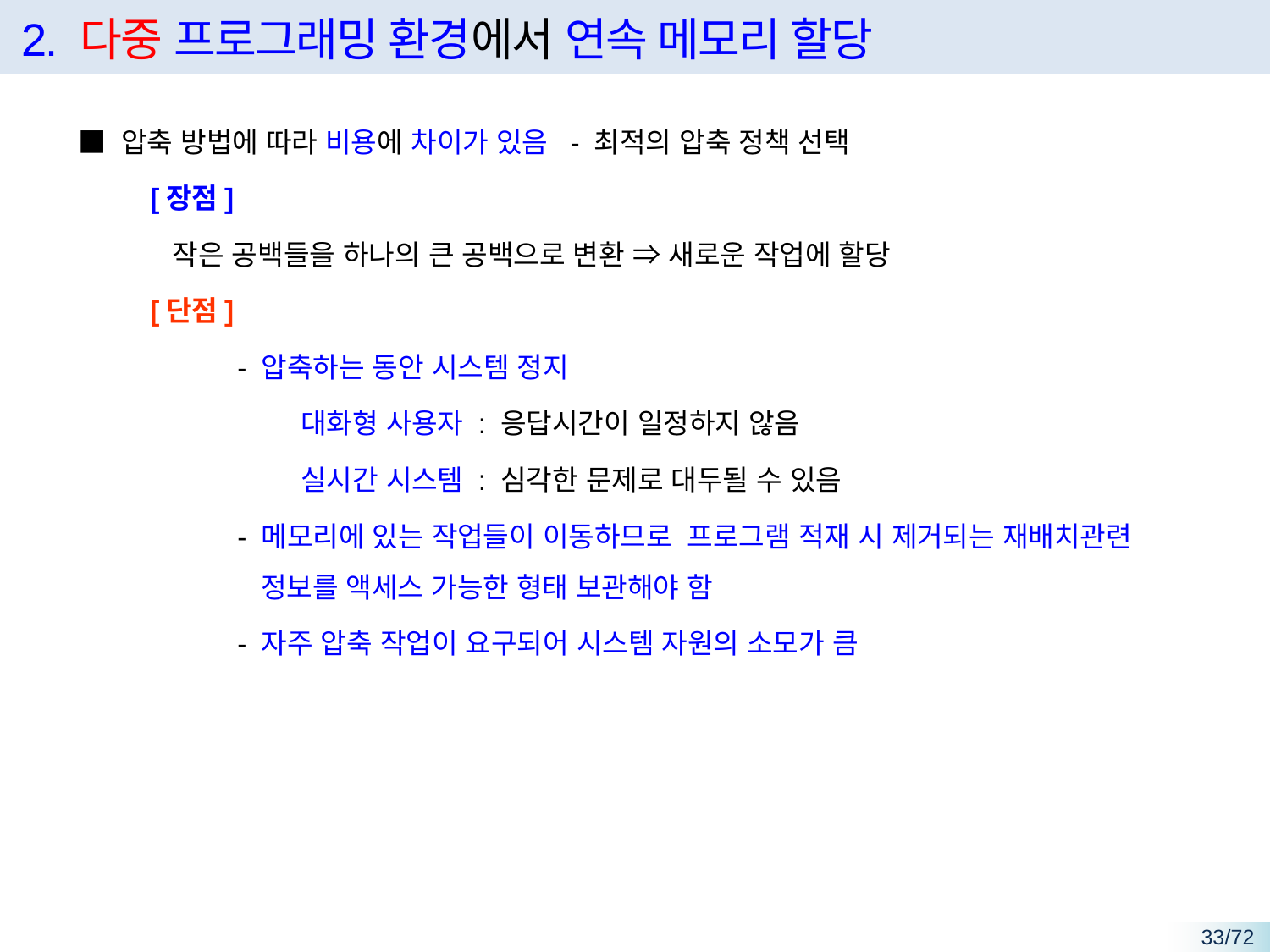

# 2. 다중 프로그래밍 환경에서 연속 메모리 할당
■ 압축 방법에 따라 비용에 차이가 있음  - 최적의 압축 정책 선택
 [장점]
   작은 공백들을 하나의 큰 공백으로 변환 ⇒ 새로운 작업에 할당
 [단점]
- 압축하는 동안 시스템 정지
대화형 사용자 : 응답시간이 일정하지 않음
실시간 시스템 : 심각한 문제로 대두될 수 있음
- 메모리에 있는 작업들이 이동하므로  프로그램 적재 시 제거되는 재배치관련
   정보를 액세스 가능한 형태 보관해야 함
- 자주 압축 작업이 요구되어 시스템 자원의 소모가 큼